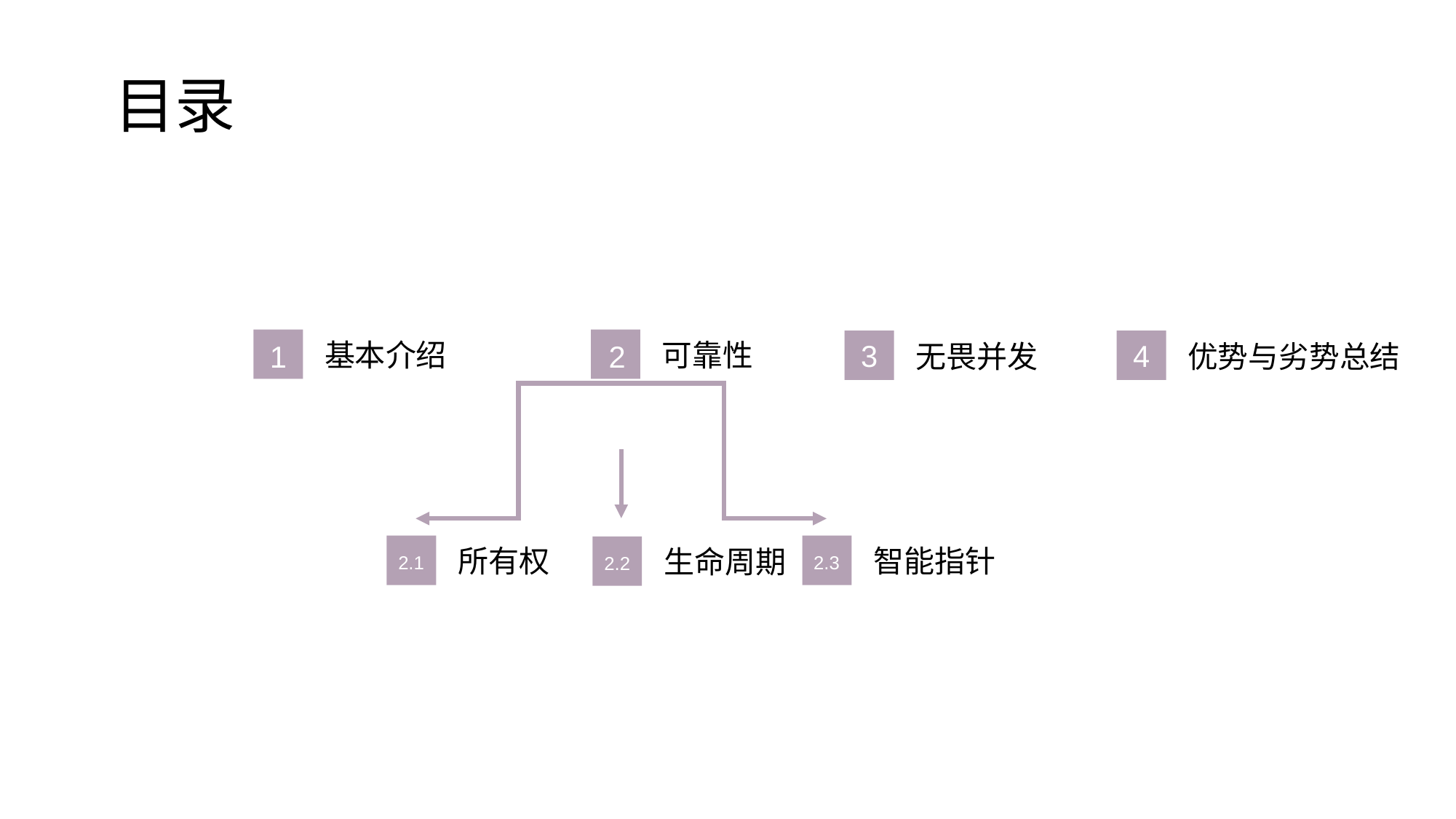

目录

基本介绍
可靠性

3
4
无畏并发
优势与劣势总结
1
2

所有权
智能指针
生命周期
2.3
2.1
2.2